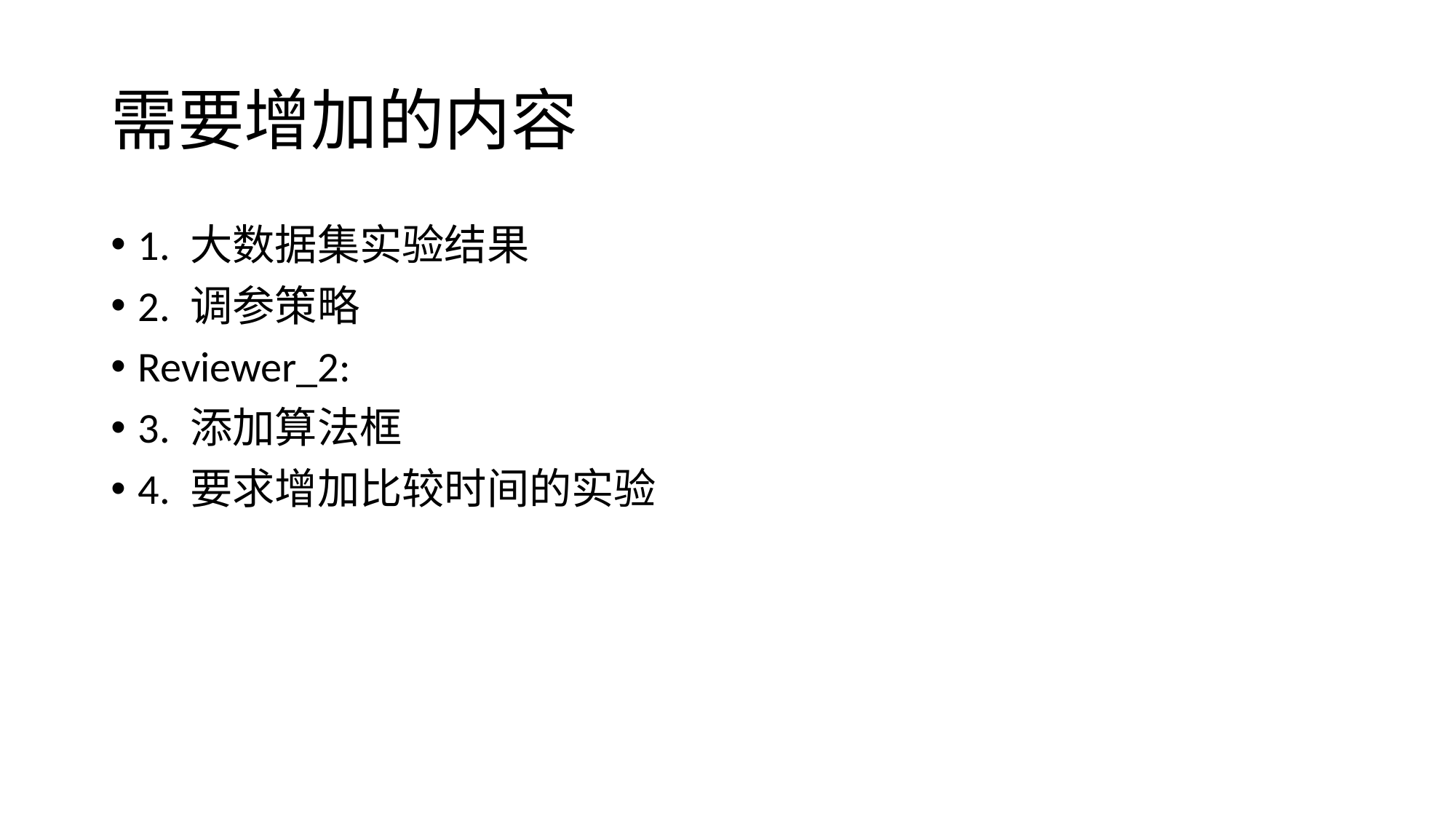

# 需要增加的内容
1. 大数据集实验结果
2. 调参策略
Reviewer_2:
3. 添加算法框
4. 要求增加比较时间的实验